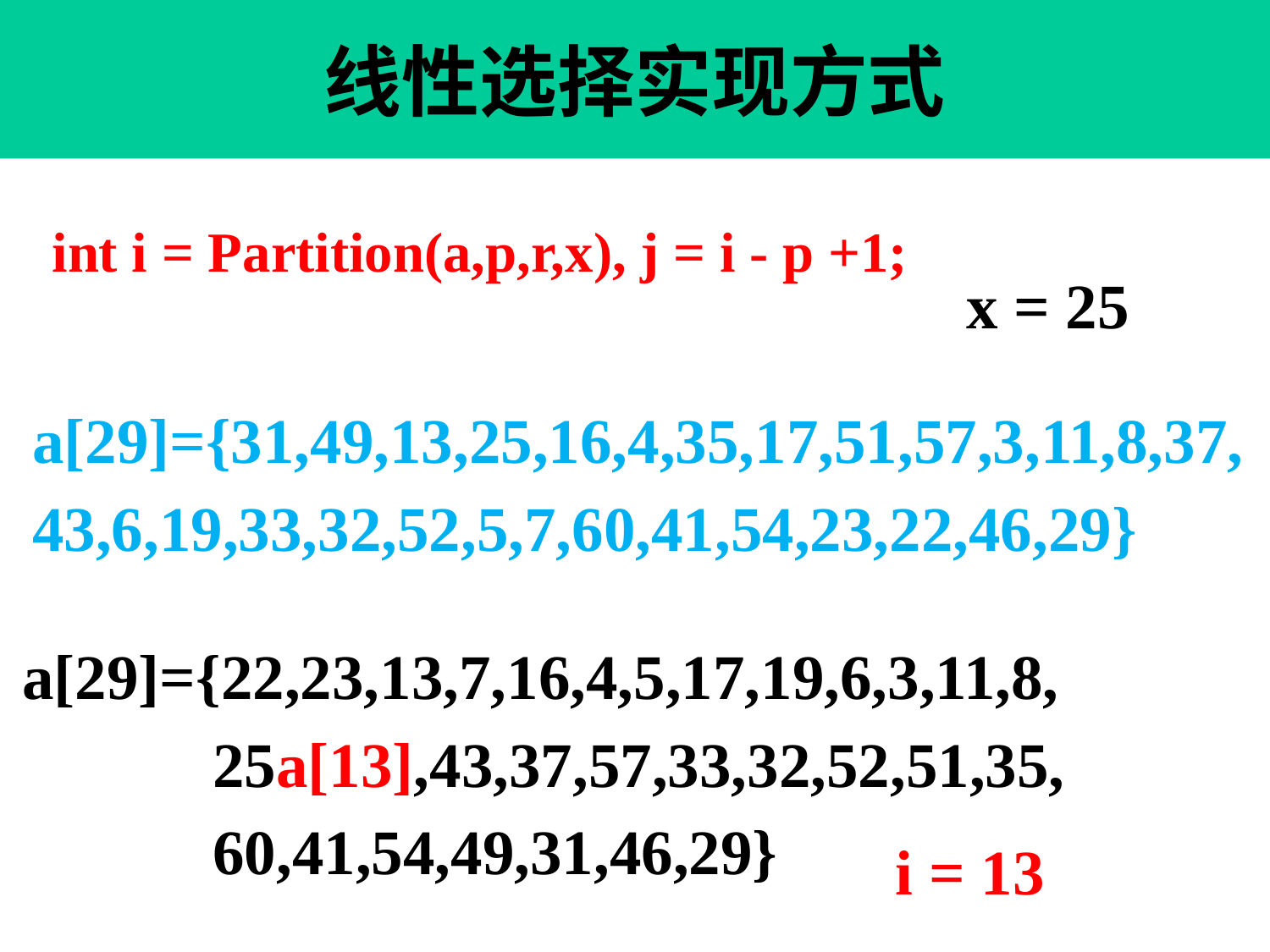

线性选择实现方式
int i = Partition(a,p,r,x), j = i - p +1;
x = 25
a[29]={31,49,13,25,16,4,35,17,51,57,3,11,8,37,43,6,19,33,32,52,5,7,60,41,54,23,22,46,29}
a[29]={22,23,13,7,16,4,5,17,19,6,3,11,8,
            25a[13],43,37,57,33,32,52,51,35,
            60,41,54,49,31,46,29}
i = 13